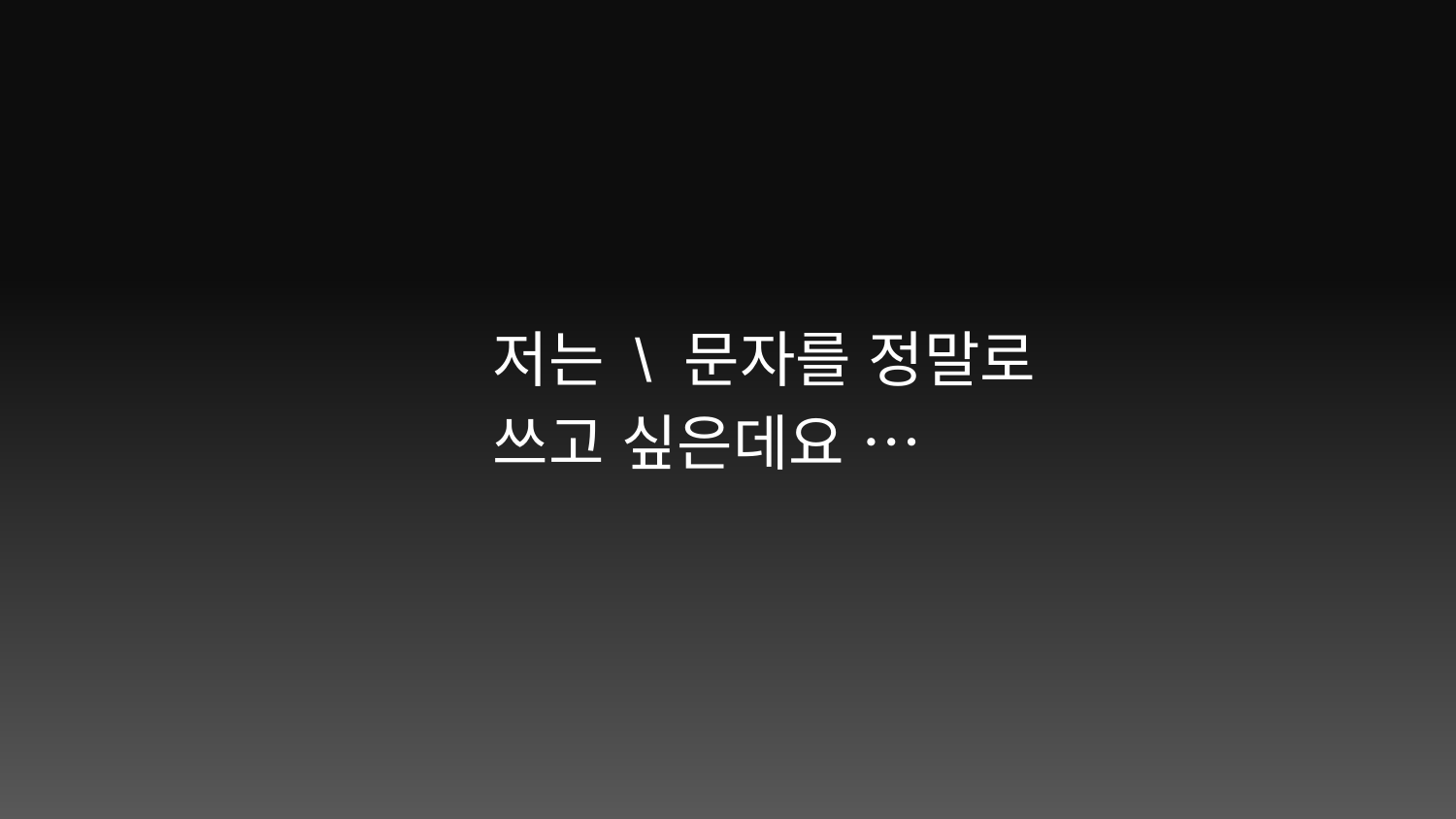

저는 \ 문자를 정말로
쓰고 싶은데요 …